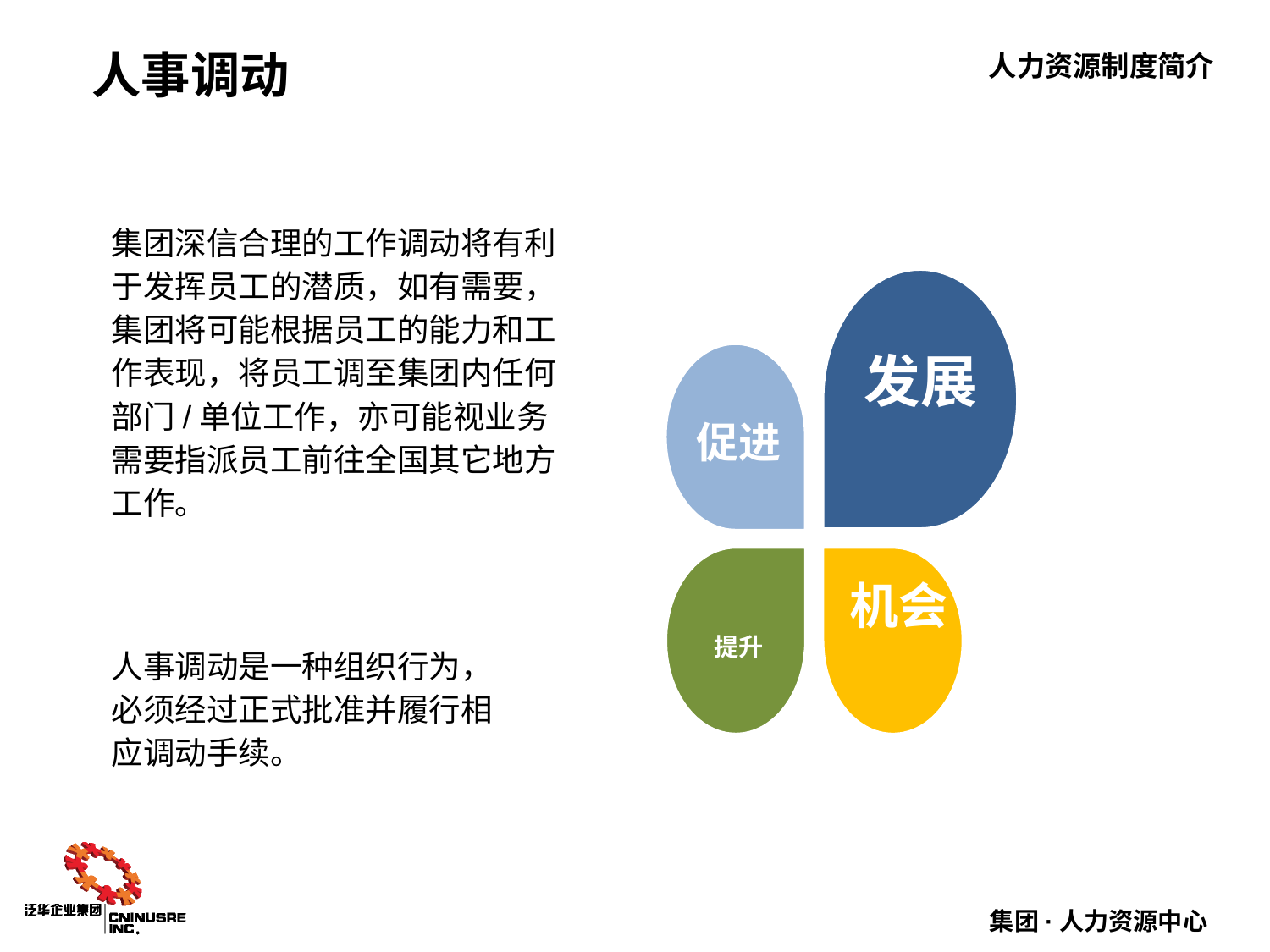

# 人事调动

发展
促进

 机会
提升
▶
集团深信合理的工作调动将有利于发挥员工的潜质，如有需要，集团将可能根据员工的能力和工作表现，将员工调至集团内任何部门/单位工作，亦可能视业务需要指派员工前往全国其它地方工作。
▶
人事调动是一种组织行为，必须经过正式批准并履行相应调动手续。